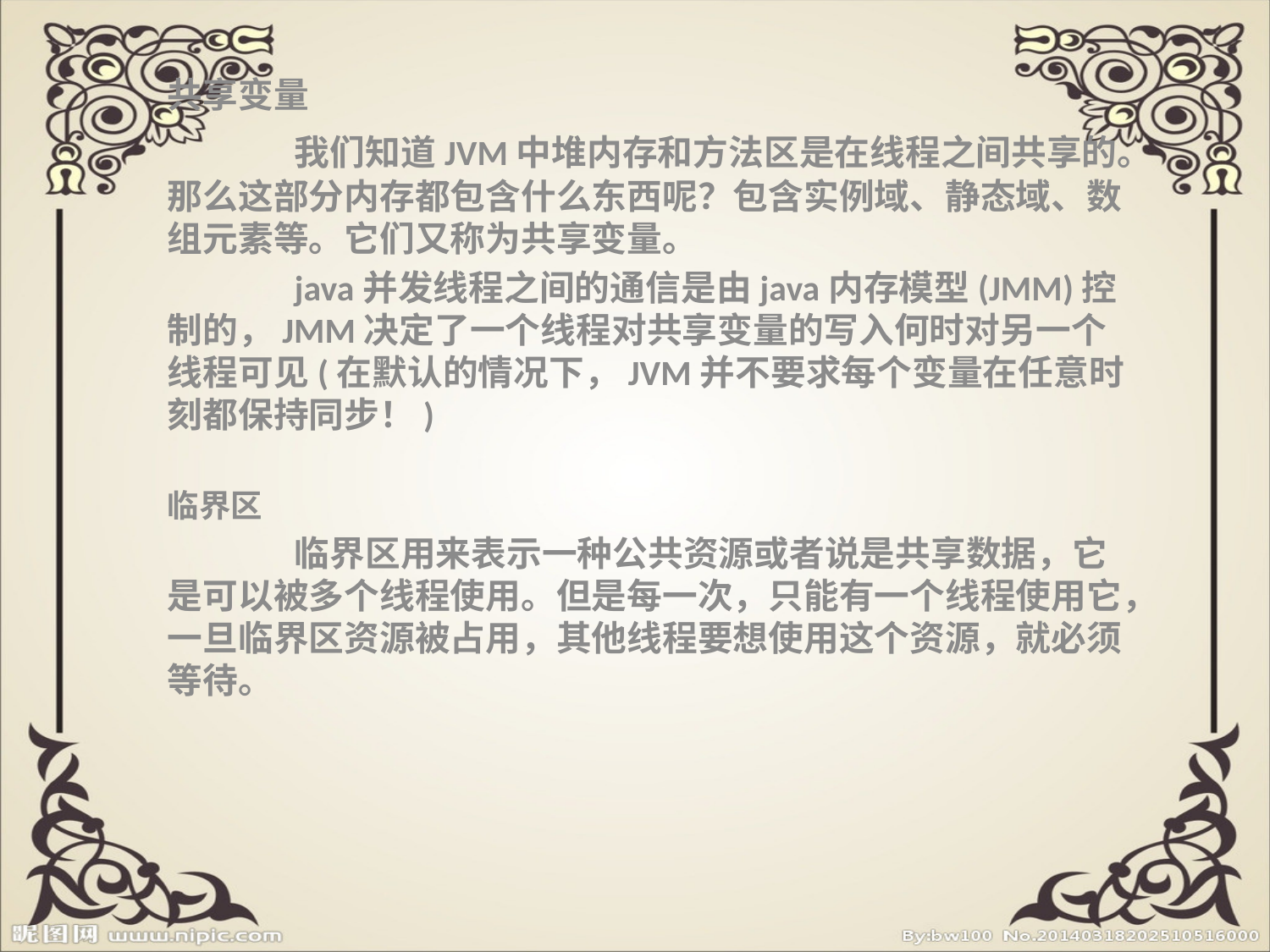

共享变量
	我们知道JVM中堆内存和方法区是在线程之间共享的。那么这部分内存都包含什么东西呢？包含实例域、静态域、数组元素等。它们又称为共享变量。
	java并发线程之间的通信是由java内存模型(JMM)控制的，JMM决定了一个线程对共享变量的写入何时对另一个线程可见(在默认的情况下，JVM并不要求每个变量在任意时刻都保持同步！)

临界区
	临界区用来表示一种公共资源或者说是共享数据，它是可以被多个线程使用。但是每一次，只能有一个线程使用它，一旦临界区资源被占用，其他线程要想使用这个资源，就必须等待。